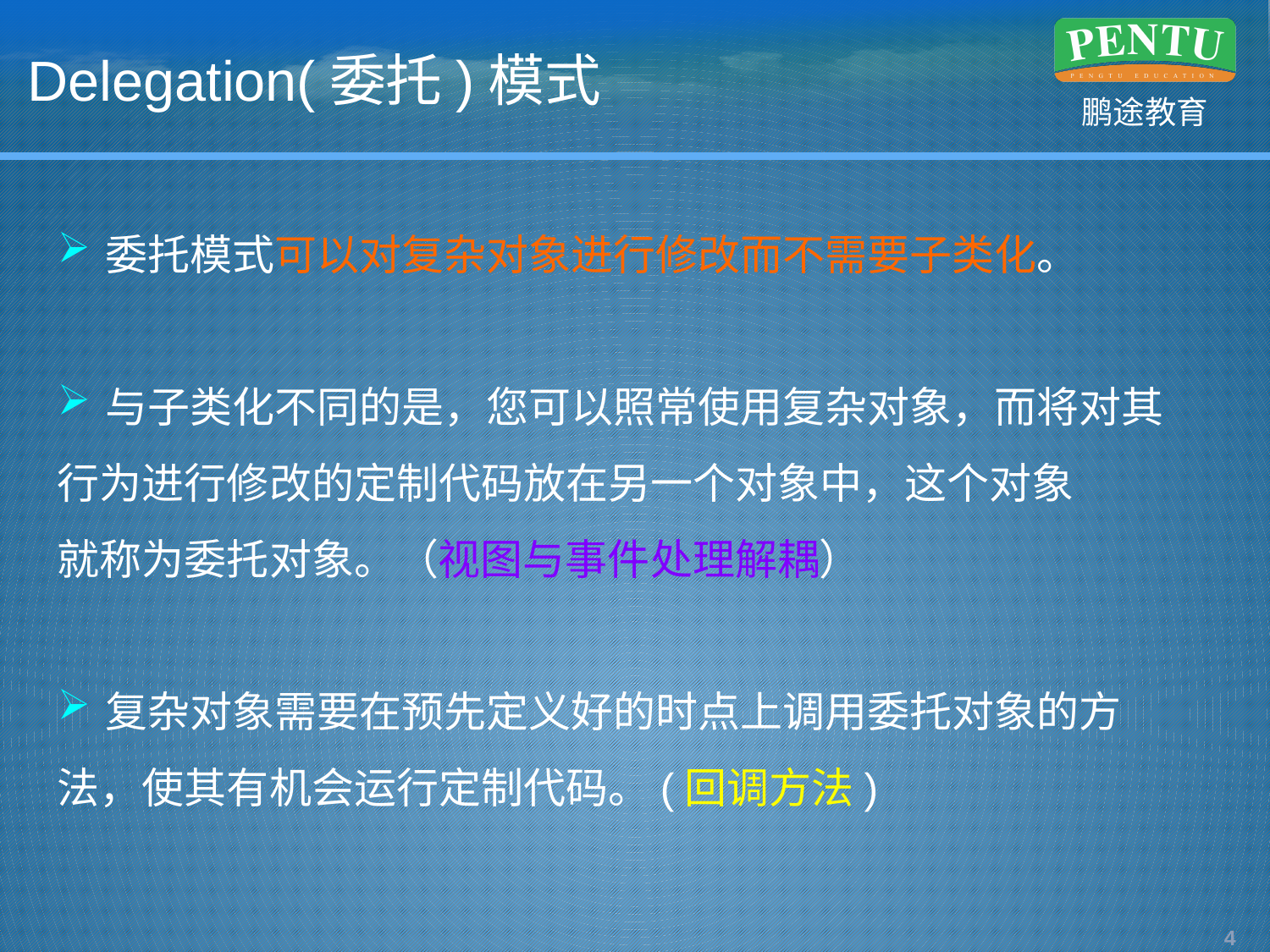

# Delegation(委托)模式
委托模式可以对复杂对象进行修改而不需要子类化。

与子类化不同的是，您可以照常使用复杂对象，而将对其
行为进行修改的定制代码放在另一个对象中，这个对象
就称为委托对象。（视图与事件处理解耦）

复杂对象需要在预先定义好的时点上调用委托对象的方
法，使其有机会运行定制代码。(回调方法)
4